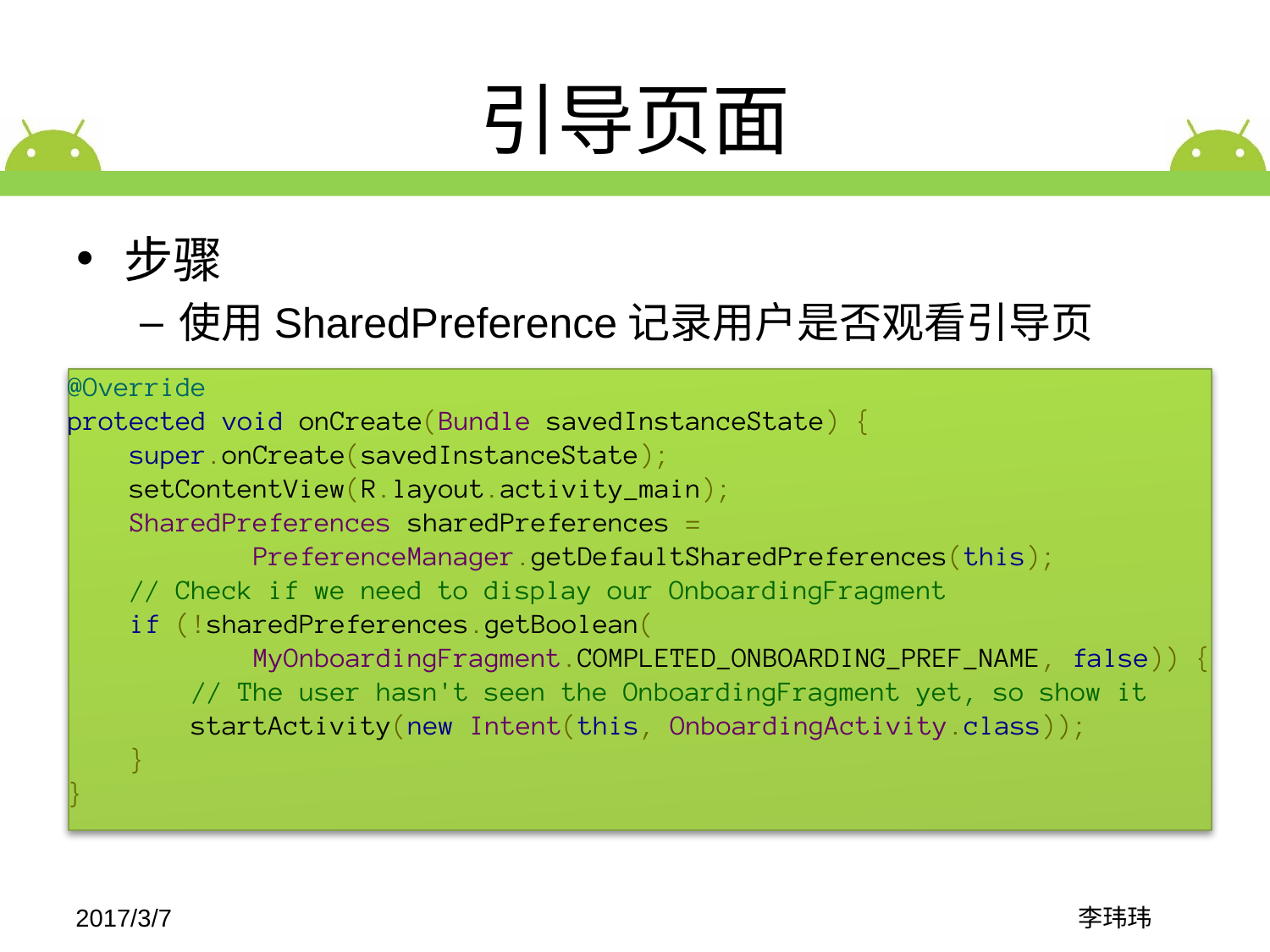

# 引导页面
步骤
使用SharedPreference记录用户是否观看引导页
@Override
protected void onCreate(Bundle savedInstanceState) {
    super.onCreate(savedInstanceState);
    setContentView(R.layout.activity_main);
    SharedPreferences sharedPreferences =
            PreferenceManager.getDefaultSharedPreferences(this);
    // Check if we need to display our OnboardingFragment
    if (!sharedPreferences.getBoolean(
            MyOnboardingFragment.COMPLETED_ONBOARDING_PREF_NAME, false)) {
        // The user hasn't seen the OnboardingFragment yet, so show it
        startActivity(new Intent(this, OnboardingActivity.class));
    }
}